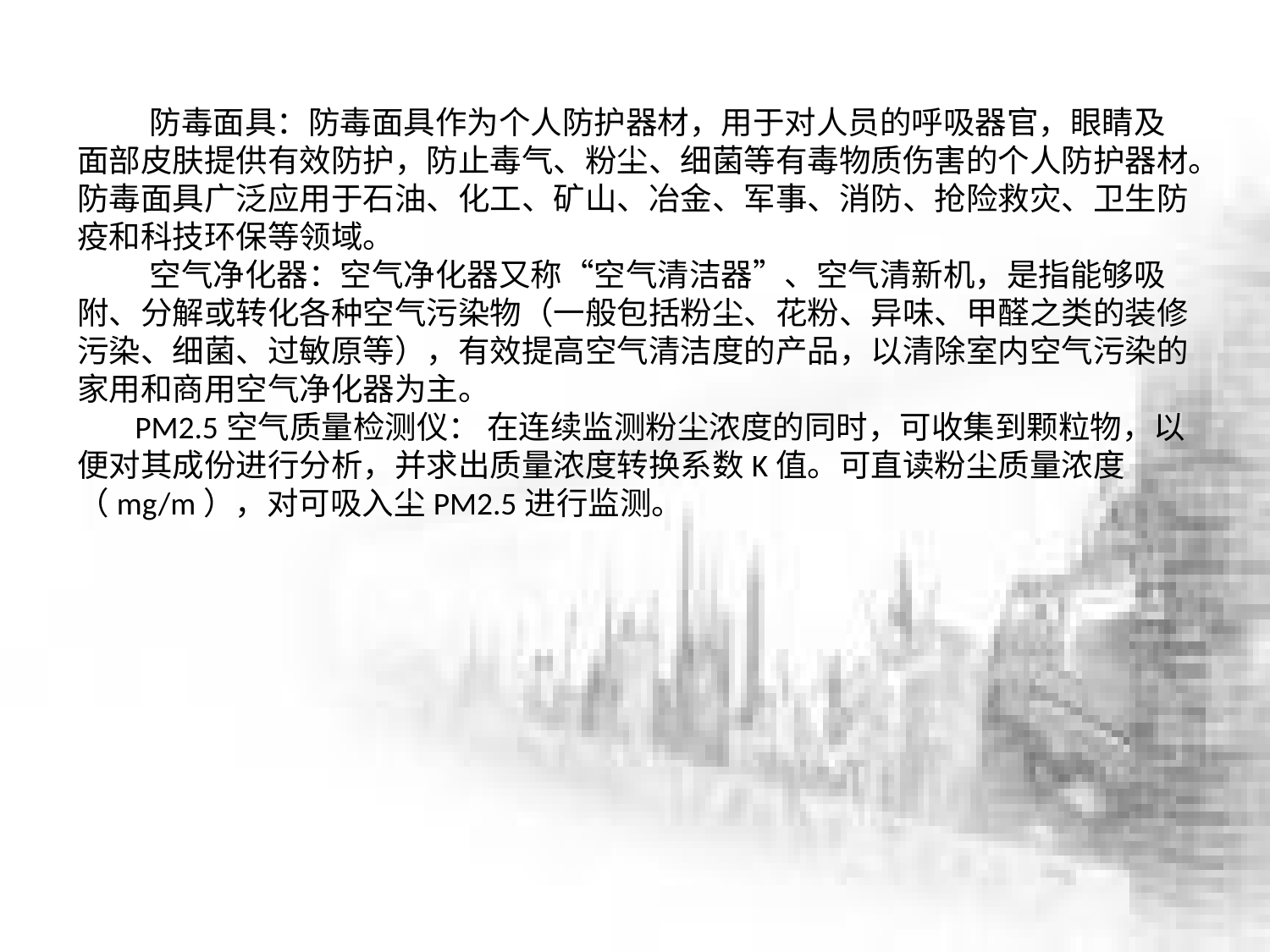

防毒面具：防毒面具作为个人防护器材，用于对人员的呼吸器官，眼睛及面部皮肤提供有效防护，防止毒气、粉尘、细菌等有毒物质伤害的个人防护器材。防毒面具广泛应用于石油、化工、矿山、冶金、军事、消防、抢险救灾、卫生防疫和科技环保等领域。
         空气净化器：空气净化器又称“空气清洁器”、空气清新机，是指能够吸附、分解或转化各种空气污染物（一般包括粉尘、花粉、异味、甲醛之类的装修污染、细菌、过敏原等），有效提高空气清洁度的产品，以清除室内空气污染的家用和商用空气净化器为主。
        PM2.5空气质量检测仪： 在连续监测粉尘浓度的同时，可收集到颗粒物，以便对其成份进行分析，并求出质量浓度转换系数K值。可直读粉尘质量浓度（mg/m），对可吸入尘PM2.5进行监测。